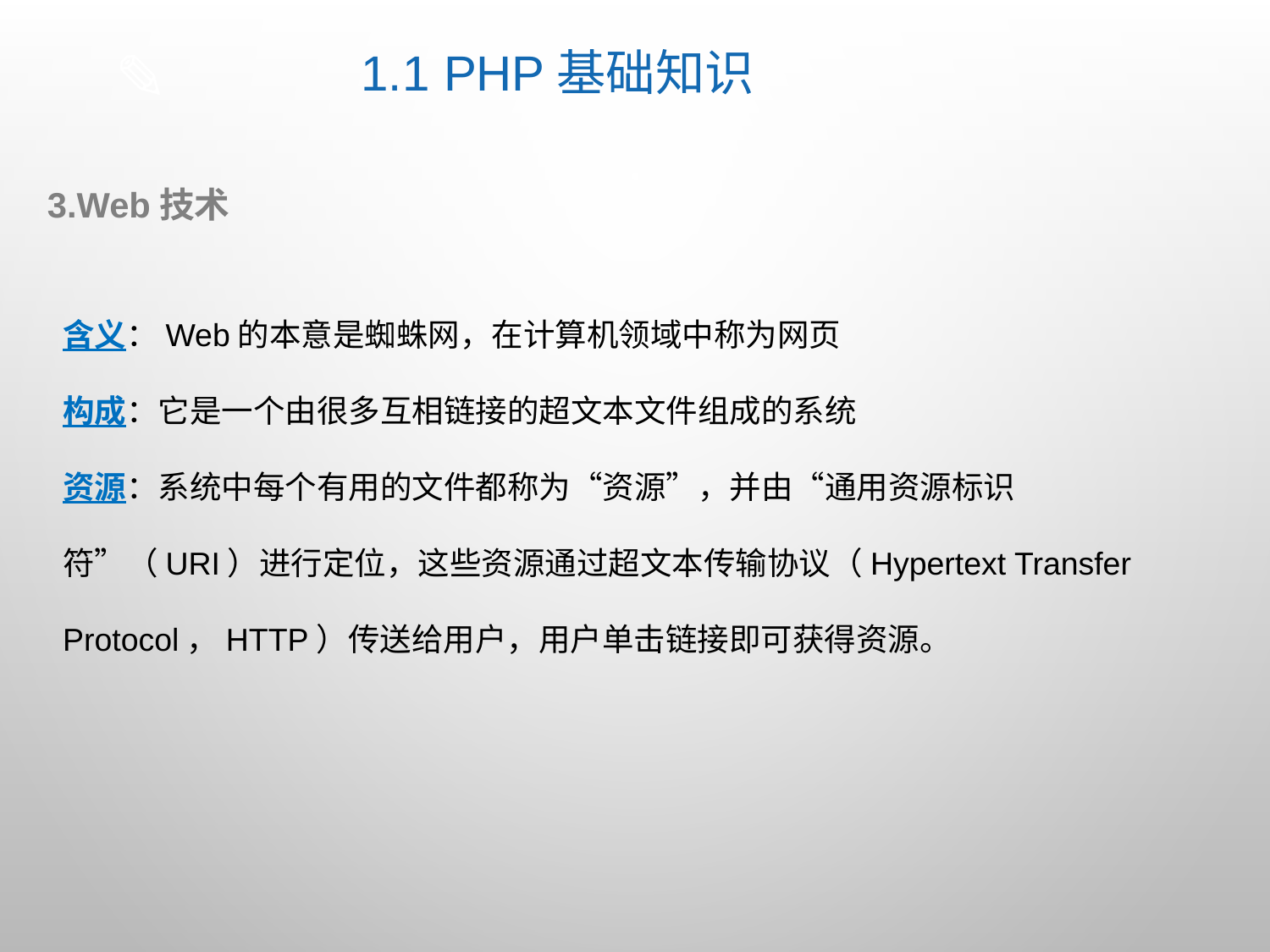

# 1.1 PHP基础知识
3.Web技术
含义：Web的本意是蜘蛛网，在计算机领域中称为网页
构成：它是一个由很多互相链接的超文本文件组成的系统
资源：系统中每个有用的文件都称为“资源”，并由“通用资源标识符”（URI）进行定位，这些资源通过超文本传输协议（Hypertext Transfer Protocol，HTTP）传送给用户，用户单击链接即可获得资源。